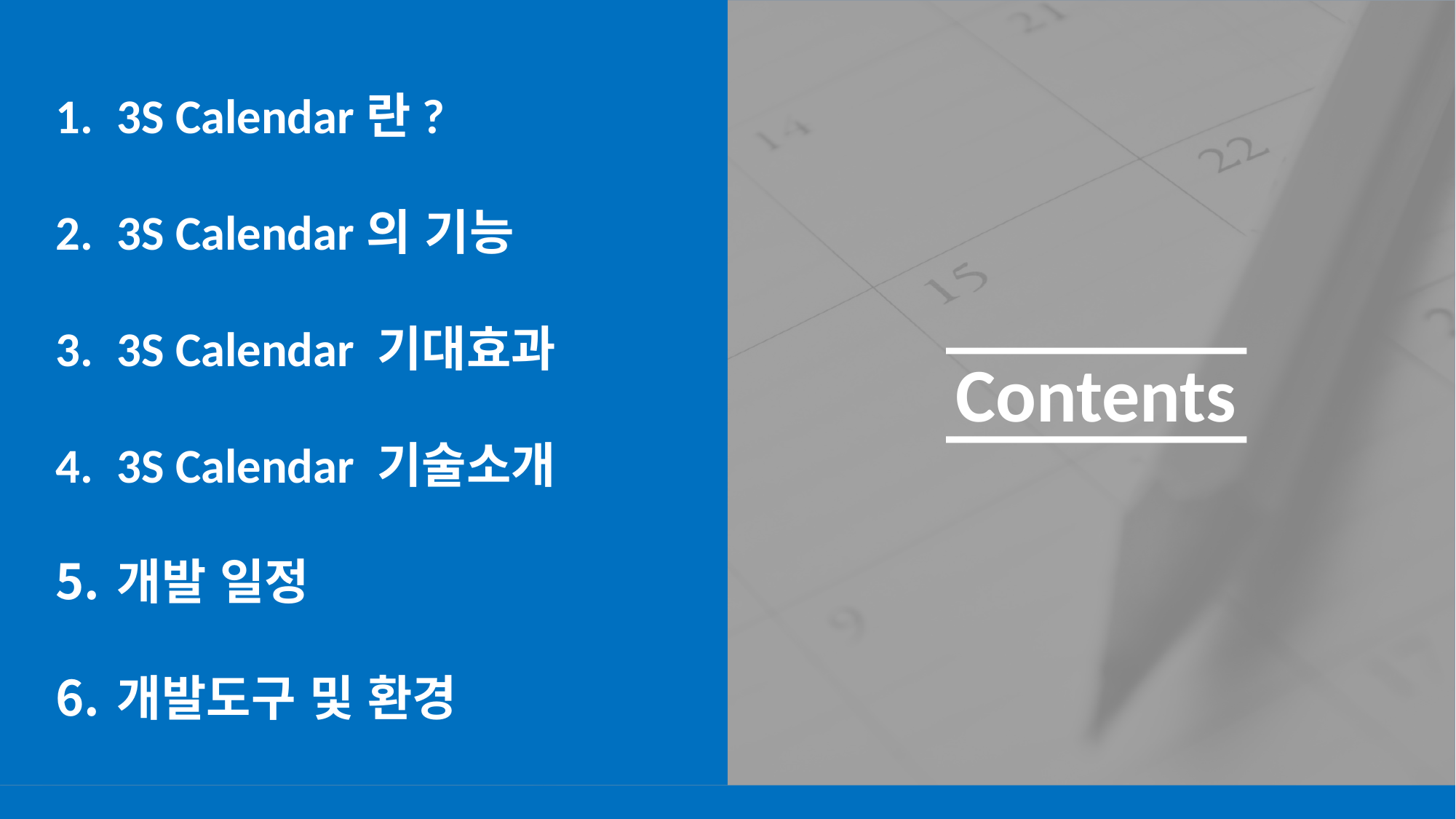

3S Calendar란?

3S Calendar의 기능

3S Calendar 기대효과

3S Calendar 기술소개

개발 일정

개발도구 및 환경

Contents